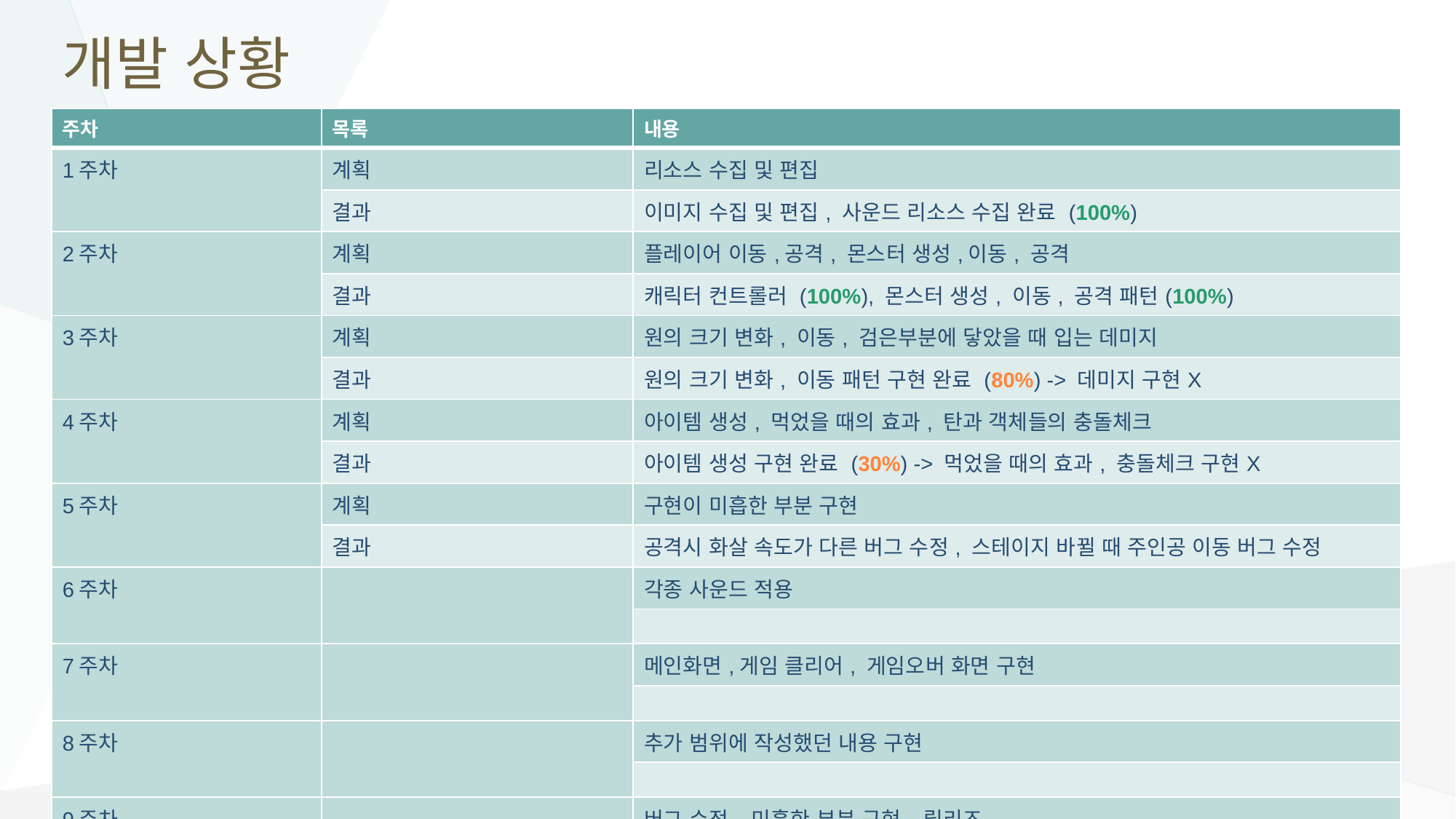

# 개발 상황
| 주차 | 목록 | 내용 |
| --- | --- | --- |
| 1주차 | 계획 | 리소스 수집 및 편집 |
|  | 결과 | 이미지 수집 및 편집, 사운드 리소스 수집 완료 (100%) |
| 2주차 | 계획 | 플레이어 이동,공격, 몬스터 생성,이동, 공격 |
|  | 결과 | 캐릭터 컨트롤러 (100%), 몬스터 생성, 이동, 공격 패턴(100%) |
| 3주차 | 계획 | 원의 크기 변화, 이동, 검은부분에 닿았을 때 입는 데미지 |
|  | 결과 | 원의 크기 변화, 이동 패턴 구현 완료 (80%) -> 데미지 구현X |
| 4주차 | 계획 | 아이템 생성, 먹었을 때의 효과, 탄과 객체들의 충돌체크 |
|  | 결과 | 아이템 생성 구현 완료 (30%) -> 먹었을 때의 효과, 충돌체크 구현X |
| 5주차 | 계획 | 구현이 미흡한 부분 구현 |
|  | 결과 | 공격시 화살 속도가 다른 버그 수정, 스테이지 바뀔 때 주인공 이동 버그 수정 |
| 6주차 |  | 각종 사운드 적용 |
|  |  |  |
| 7주차 |  | 메인화면,게임 클리어, 게임오버 화면 구현 |
|  |  |  |
| 8주차 |  | 추가 범위에 작성했던 내용 구현 |
|  |  |  |
| 9주차 |  | 버그 수정, 미흡한 부분 구현, 릴리즈 |
|  |  |  |